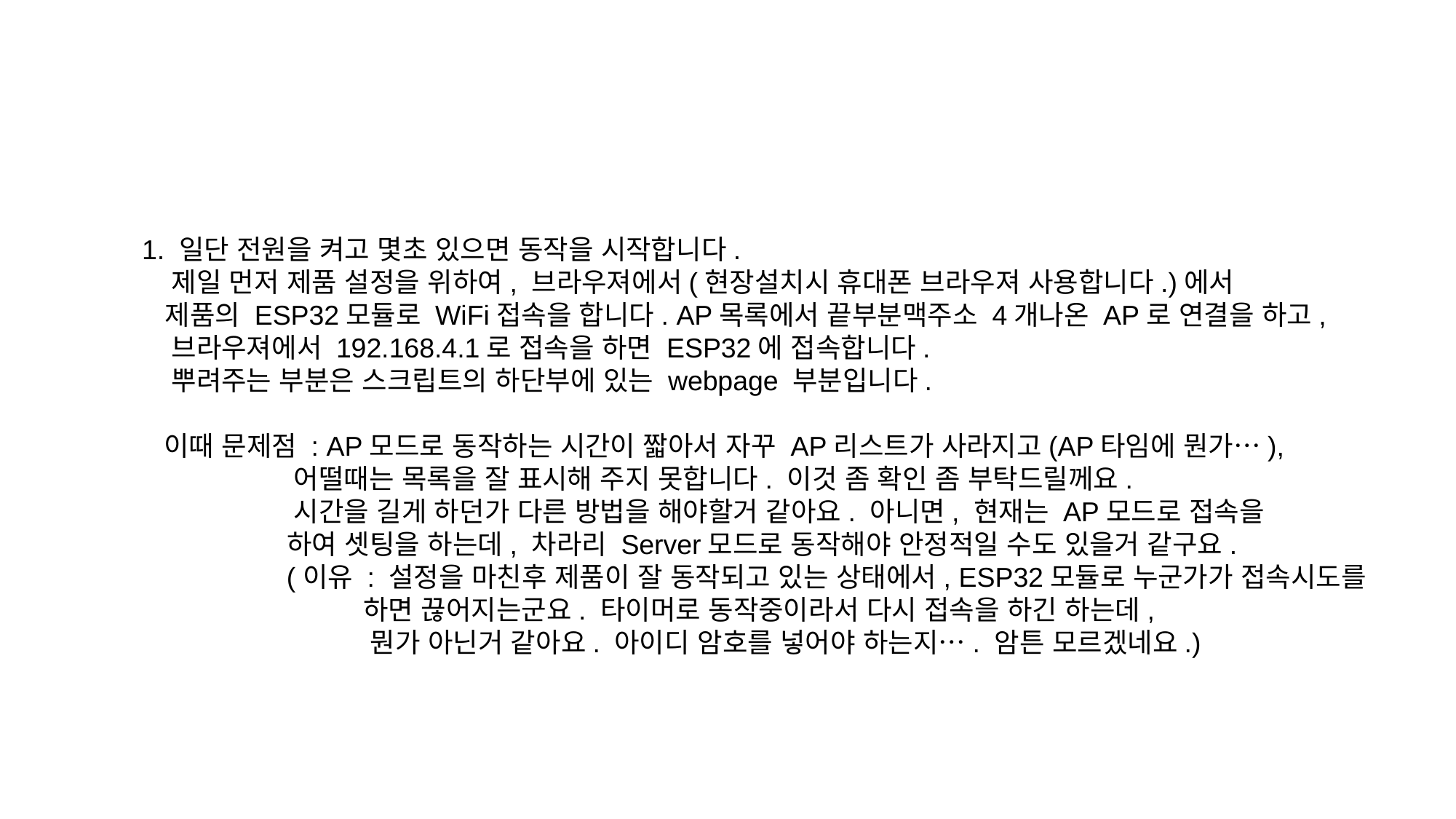

1. 일단 전원을 켜고 몇초 있으면 동작을 시작합니다.
   제일 먼저 제품 설정을 위하여, 브라우져에서(현장설치시 휴대폰 브라우져 사용합니다.)에서
   제품의 ESP32모듈로 WiFi접속을 합니다. AP목록에서 끝부분맥주소 4개나온 AP로 연결을 하고,
   브라우져에서 192.168.4.1로 접속을 하면 ESP32에 접속합니다.
   뿌려주는 부분은 스크립트의 하단부에 있는 webpage 부분입니다.
  이때 문제점 : AP모드로 동작하는 시간이 짧아서 자꾸 AP리스트가 사라지고(AP타임에 뭔가…),
                   어떨때는 목록을 잘 표시해 주지 못합니다. 이것 좀 확인 좀 부탁드릴께요.
                   시간을 길게 하던가 다른 방법을 해야할거 같아요. 아니면, 현재는 AP모드로 접속을
                   하여 셋팅을 하는데, 차라리 Server모드로 동작해야 안정적일 수도 있을거 같구요.
                   (이유 : 설정을 마친후 제품이 잘 동작되고 있는 상태에서, ESP32모듈로 누군가가 접속시도를
                             하면 끊어지는군요. 타이머로 동작중이라서 다시 접속을 하긴 하는데,
                             뭔가 아닌거 같아요. 아이디 암호를 넣어야 하는지…. 암튼 모르겠네요.)